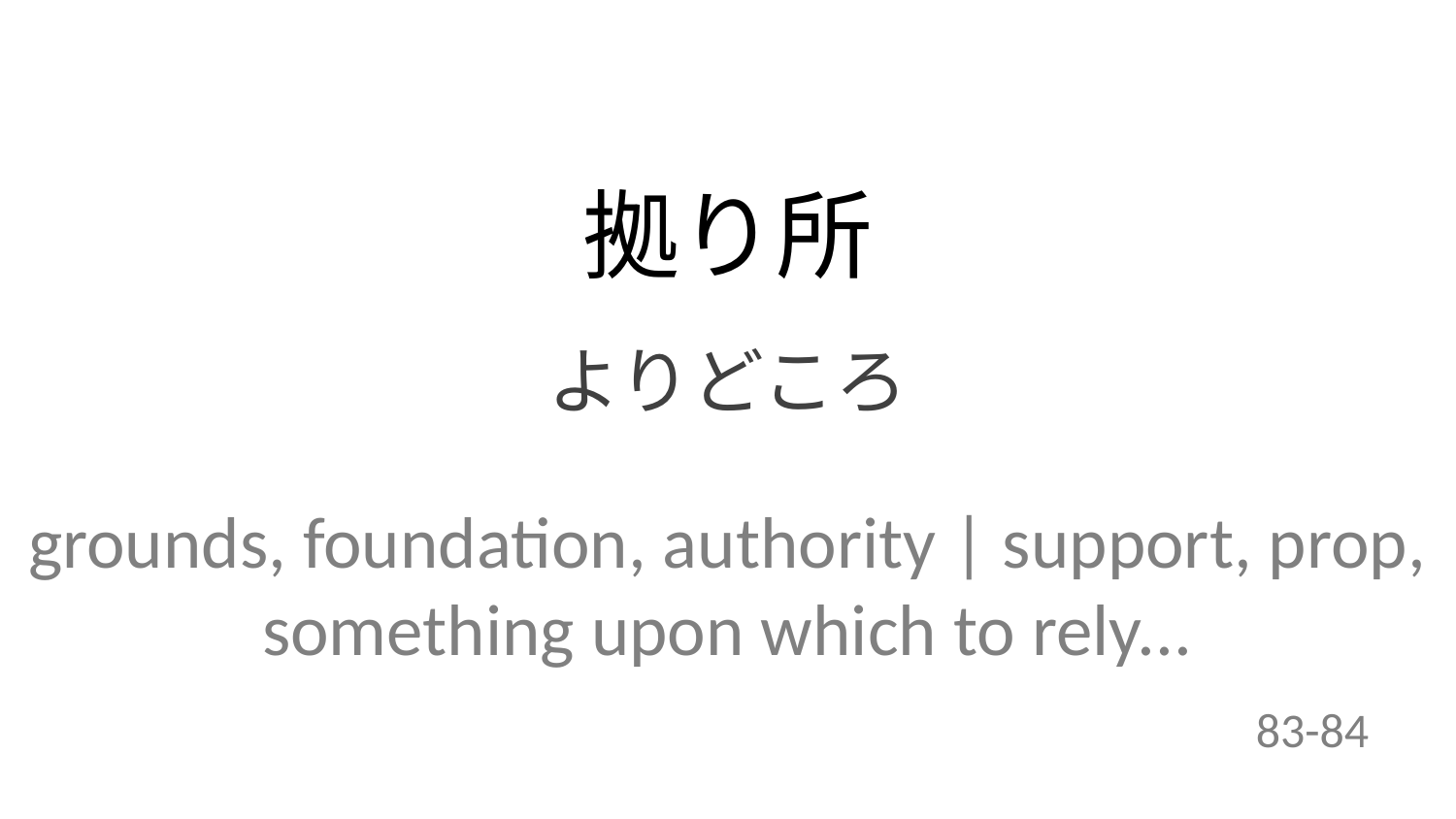

拠り所

よりどころ
grounds, foundation, authority | support, prop, something upon which to rely...
83-84